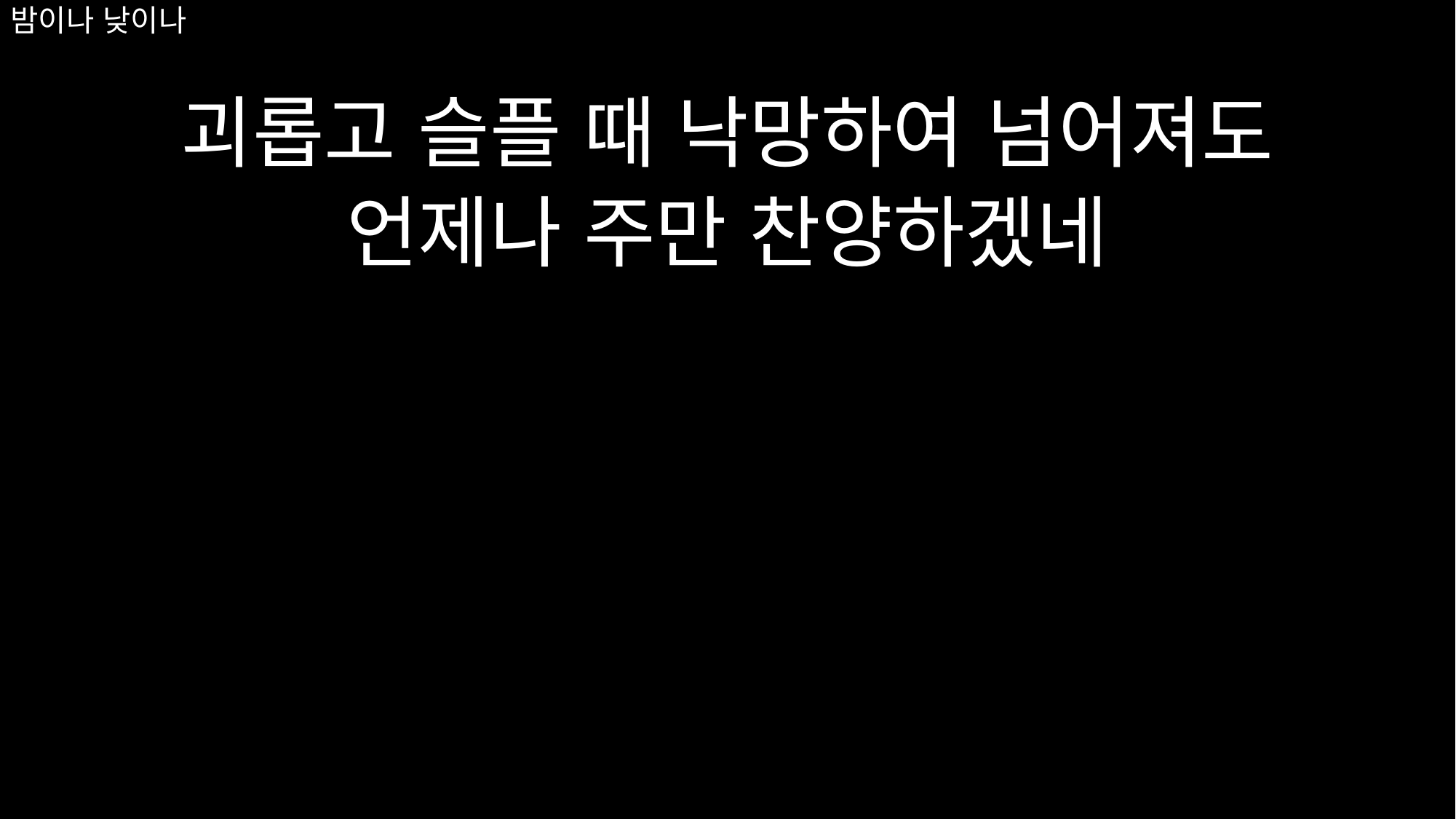

# 밤이나 낮이나
괴롭고 슬플 때 낙망하여 넘어져도
언제나 주만 찬양하겠네